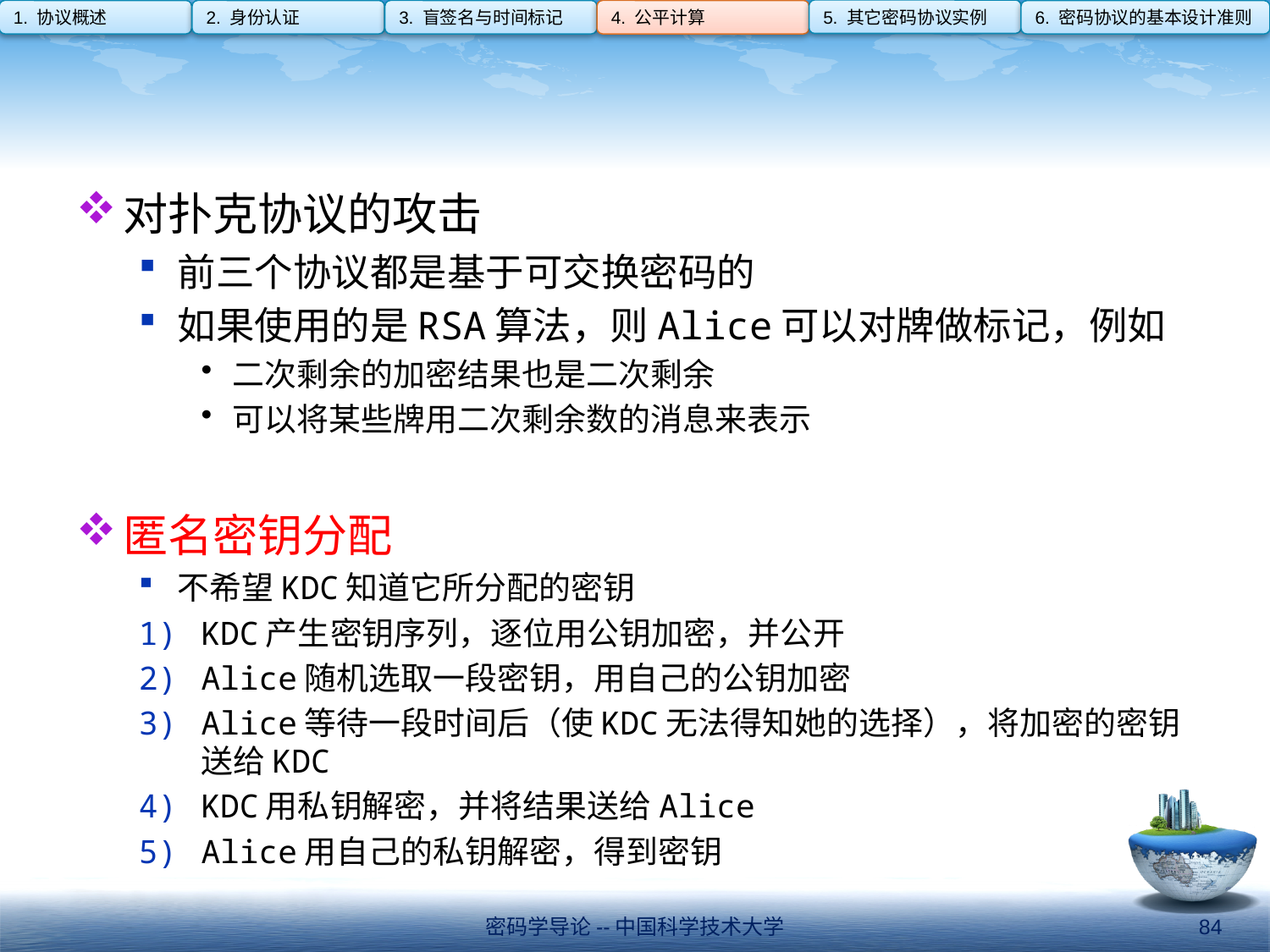

5. 其它密码协议实例
1. 协议概述
2. 身份认证
3. 盲签名与时间标记
4. 公平计算
6. 密码协议的基本设计准则
#
对扑克协议的攻击
前三个协议都是基于可交换密码的
如果使用的是RSA算法，则Alice可以对牌做标记，例如
二次剩余的加密结果也是二次剩余
可以将某些牌用二次剩余数的消息来表示

匿名密钥分配
不希望KDC知道它所分配的密钥
KDC产生密钥序列，逐位用公钥加密，并公开
Alice随机选取一段密钥，用自己的公钥加密
Alice等待一段时间后（使KDC无法得知她的选择），将加密的密钥送给KDC
KDC用私钥解密，并将结果送给Alice
Alice用自己的私钥解密，得到密钥
密码学导论--中国科学技术大学
84